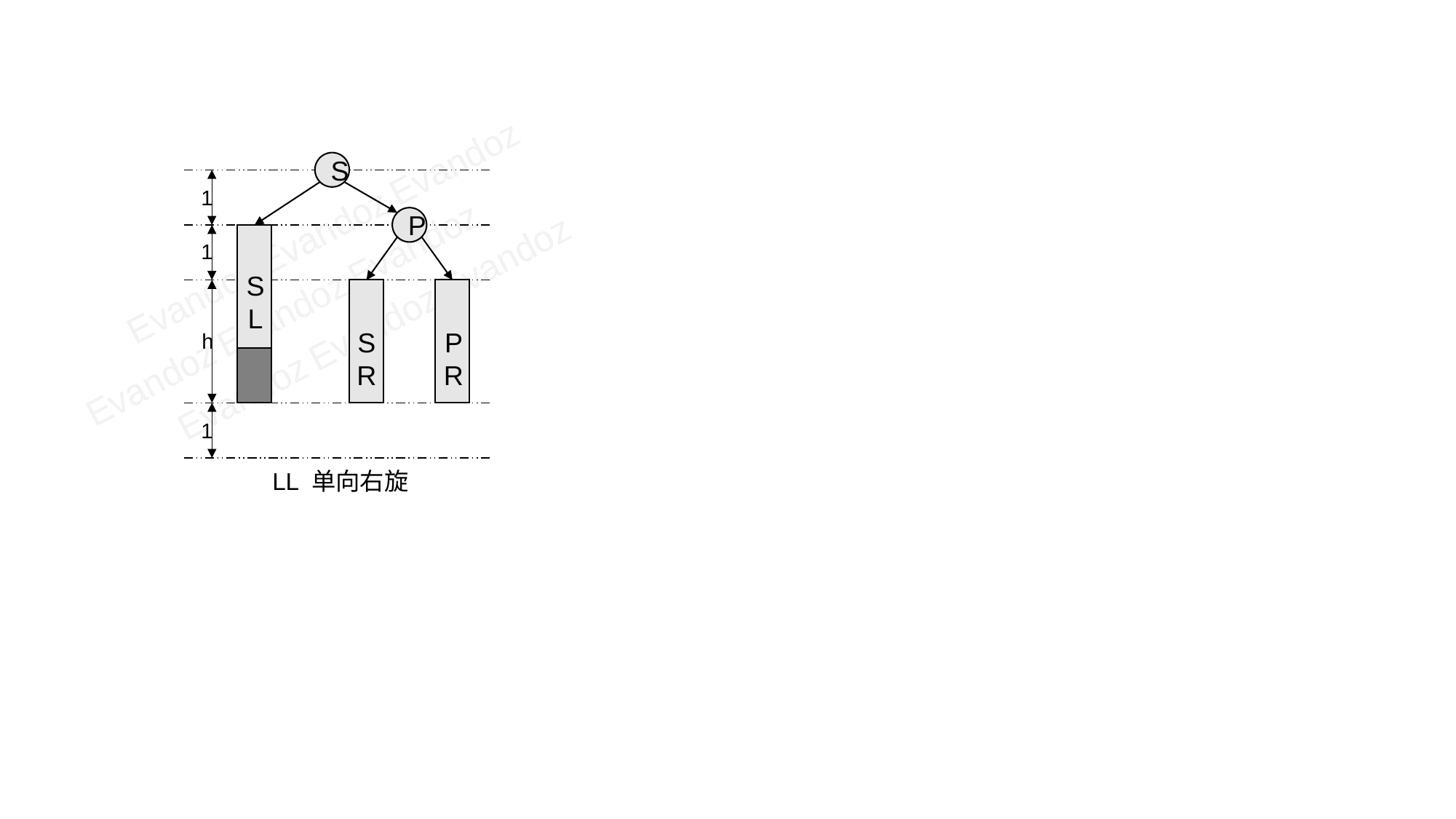

S
1
P
Evandoz
Evandoz
Evandoz
Evandoz
Evandoz
Evandoz
Evandoz
Evandoz
Evandoz

1
SL

SR
PR
h

1
LL 单向右旋